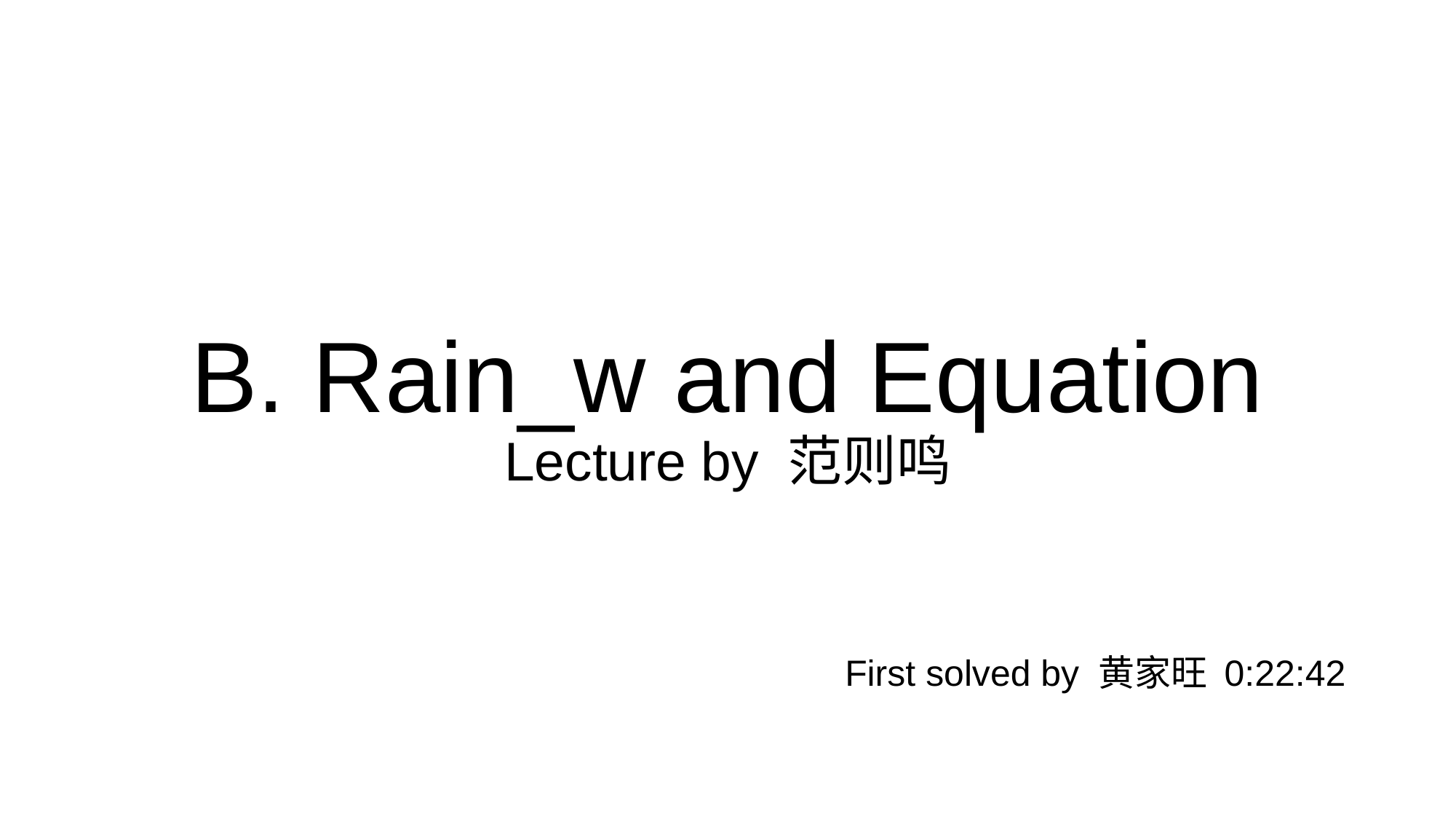

B. Rain_w and Equation
Lecture by 范则鸣
First solved by 黄家旺 0:22:42